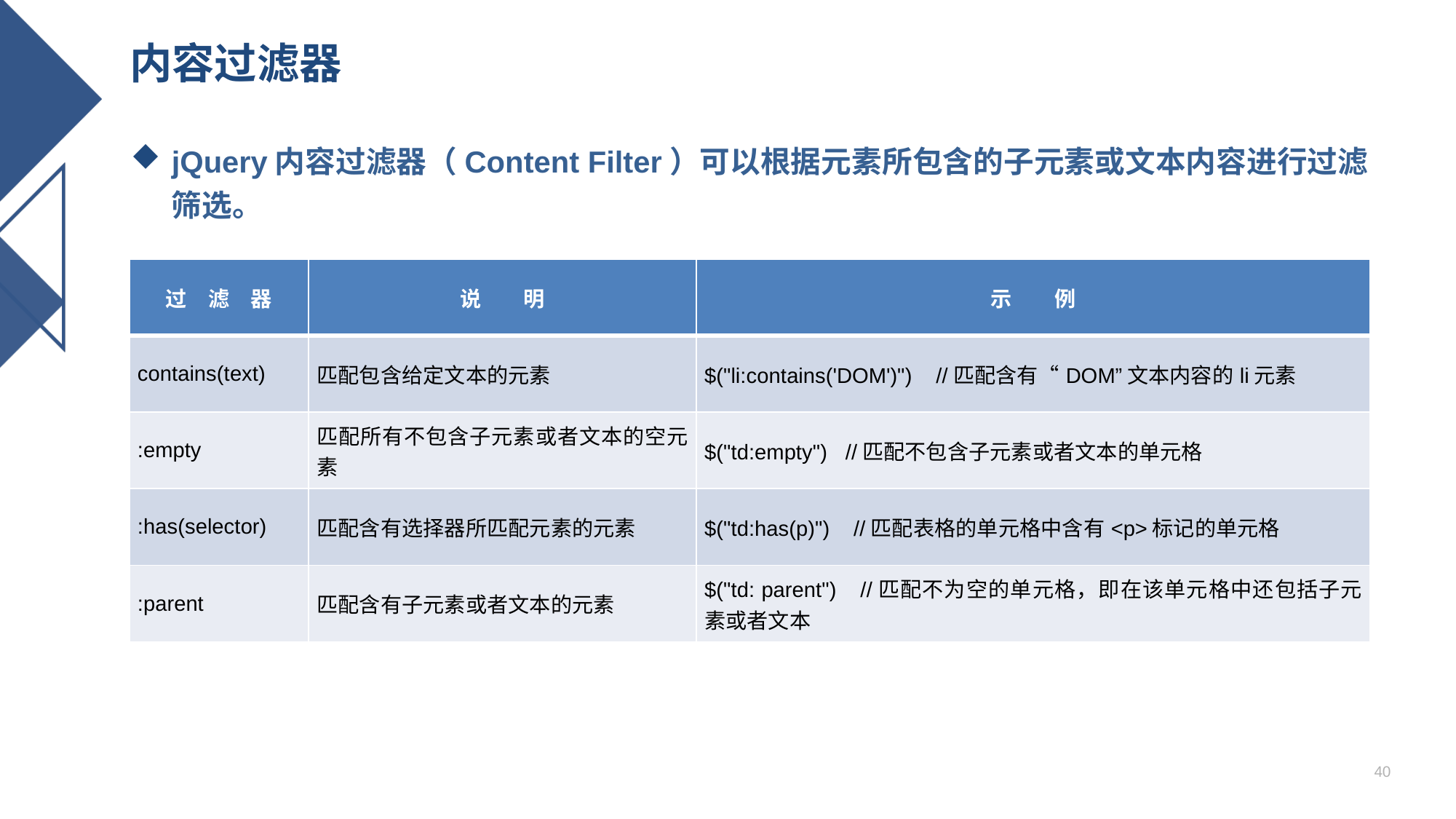

# 内容过滤器
jQuery内容过滤器（Content Filter）可以根据元素所包含的子元素或文本内容进行过滤筛选。
| 过　滤　器 | 说　　明 | 示　　例 |
| --- | --- | --- |
| contains(text) | 匹配包含给定文本的元素 | $("li:contains('DOM')")    //匹配含有“DOM”文本内容的li元素 |
| :empty | 匹配所有不包含子元素或者文本的空元素 | $("td:empty")   //匹配不包含子元素或者文本的单元格 |
| :has(selector) | 匹配含有选择器所匹配元素的元素 | $("td:has(p)")    //匹配表格的单元格中含有<p>标记的单元格 |
| :parent | 匹配含有子元素或者文本的元素 | $("td: parent")    //匹配不为空的单元格，即在该单元格中还包括子元素或者文本 |
40